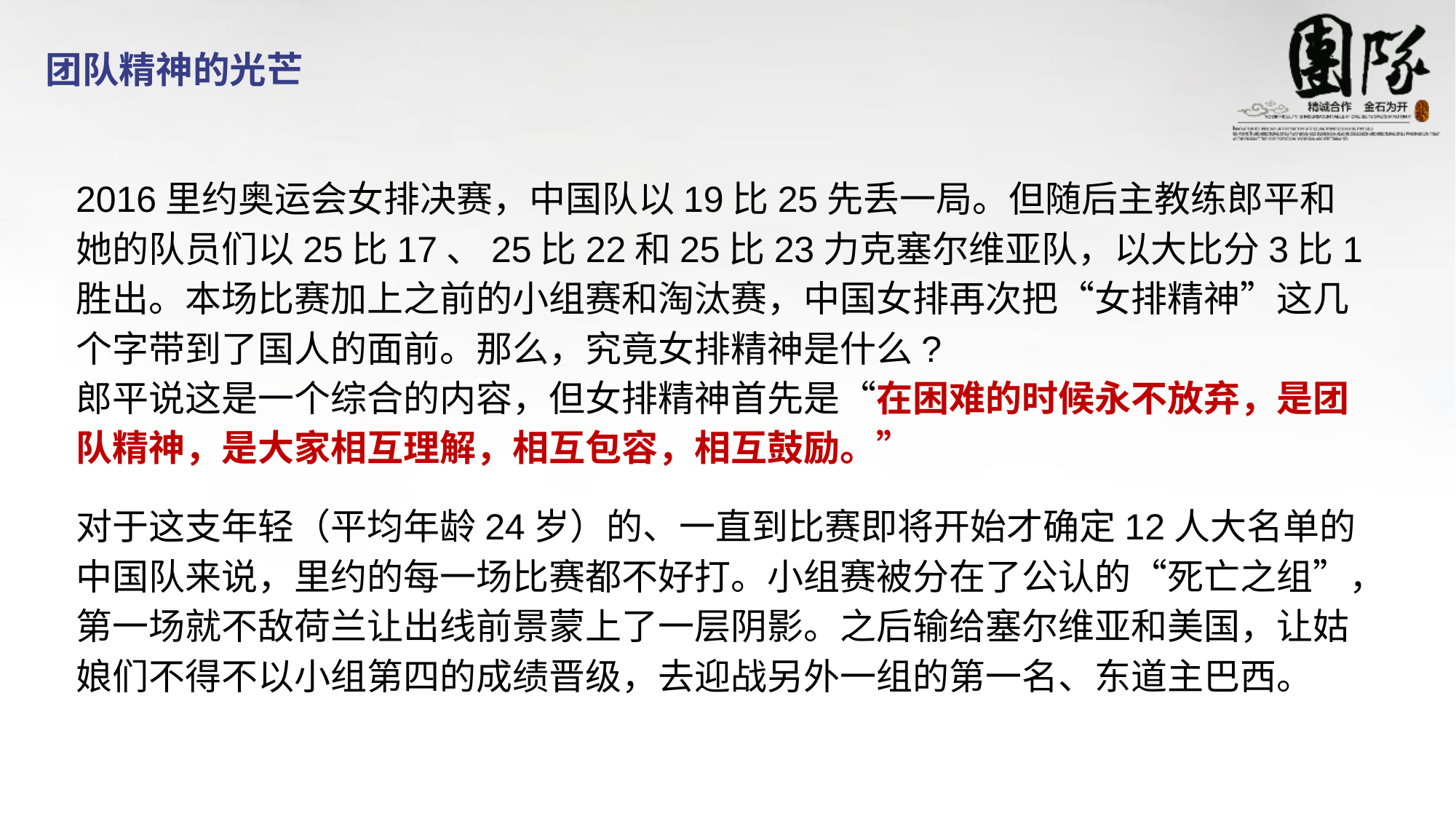

# 团队精神的光芒
2016里约奥运会女排决赛，中国队以19比25先丢一局。但随后主教练郎平和她的队员们以25比17、25比22和25比23力克塞尔维亚队，以大比分3比1胜出。本场比赛加上之前的小组赛和淘汰赛，中国女排再次把“女排精神”这几个字带到了国人的面前。那么，究竟女排精神是什么?
郎平说这是一个综合的内容，但女排精神首先是“在困难的时候永不放弃，是团队精神，是大家相互理解，相互包容，相互鼓励。”

对于这支年轻（平均年龄24岁）的、一直到比赛即将开始才确定12人大名单的中国队来说，里约的每一场比赛都不好打。小组赛被分在了公认的“死亡之组”，第一场就不敌荷兰让出线前景蒙上了一层阴影。之后输给塞尔维亚和美国，让姑娘们不得不以小组第四的成绩晋级，去迎战另外一组的第一名、东道主巴西。